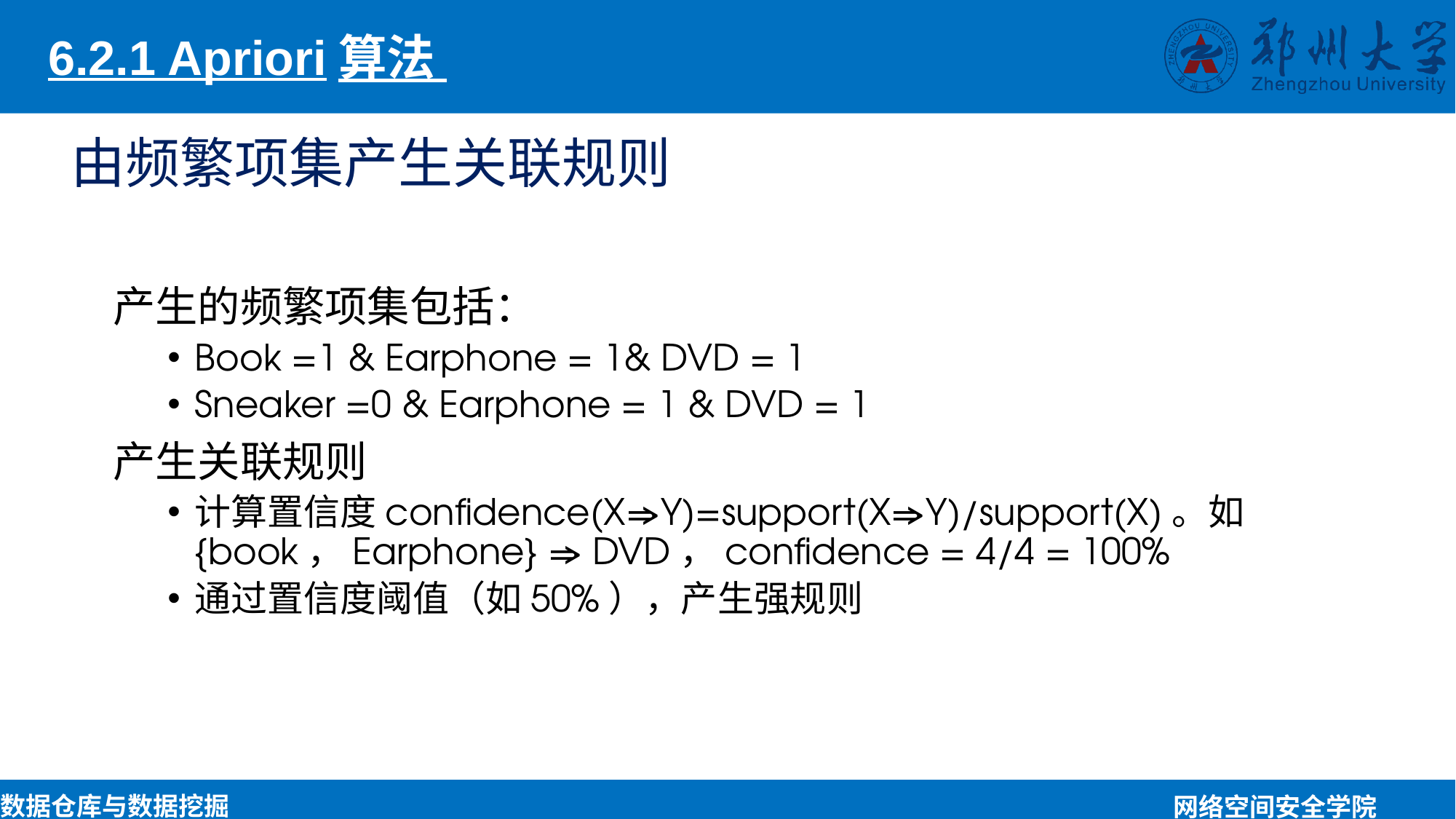

6.2.1 Apriori算法
由频繁项集产生关联规则
产生的频繁项集包括：
Book =1 & Earphone = 1& DVD = 1
Sneaker =0 & Earphone = 1 & DVD = 1
产生关联规则
计算置信度confidence(X⇒Y)=support(X⇒Y)/support(X)。如{book，Earphone} ⇒ DVD，confidence = 4/4 = 100%
通过置信度阈值（如50%），产生强规则